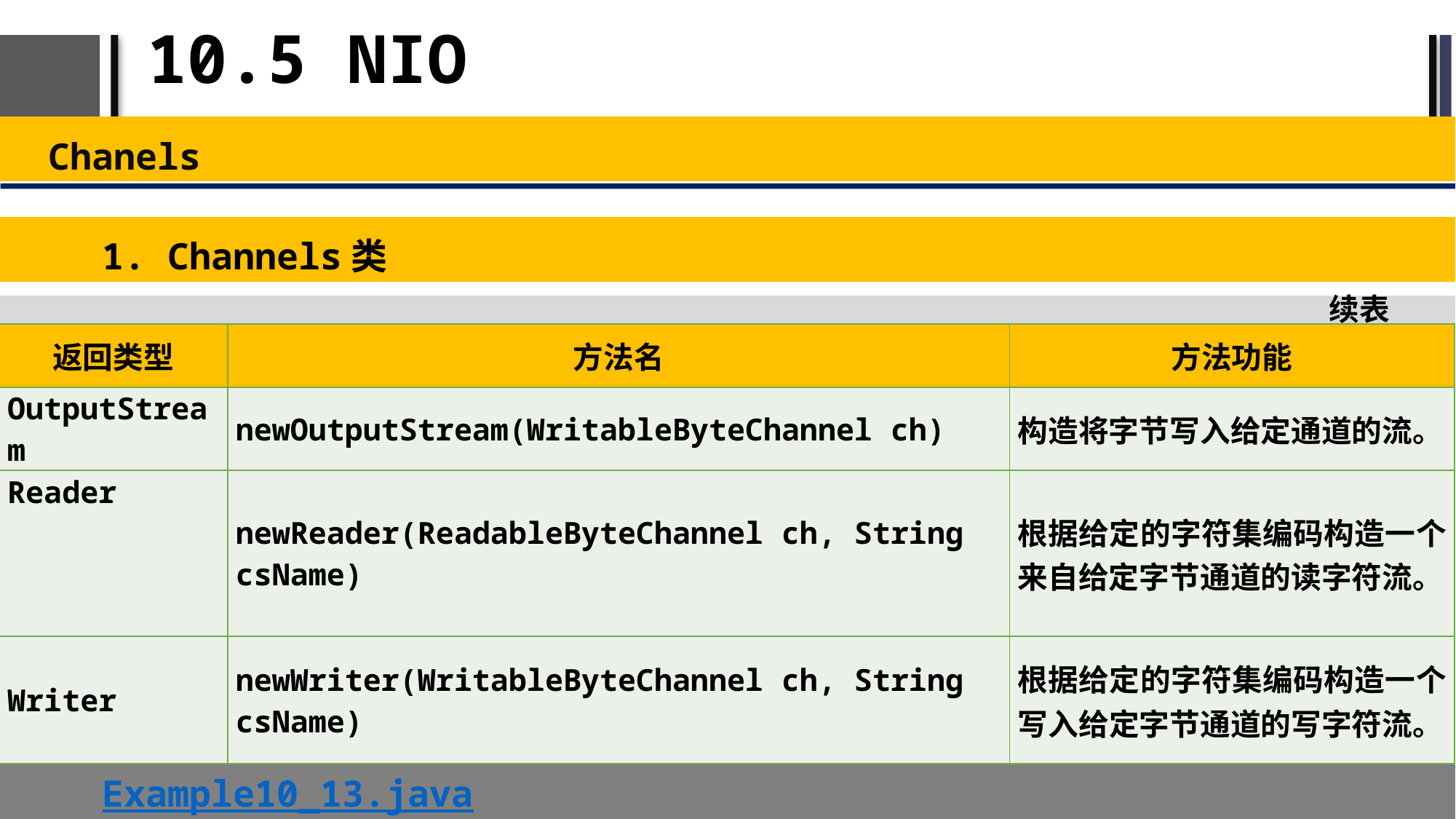

# 10.5 NIO

Chanels

1. Channels类
续表

| 返回类型 | 方法名 | 方法功能 |
| --- | --- | --- |
| OutputStream | newOutputStream(WritableByteChannel ch) | 构造将字节写入给定通道的流。 |
| Reader | newReader(ReadableByteChannel ch, String csName) | 根据给定的字符集编码构造一个来自给定字节通道的读字符流。 |
| Writer | newWriter(WritableByteChannel ch, String csName) | 根据给定的字符集编码构造一个写入给定字节通道的写字符流。 |

【例10.13】从键盘读取字符串显示在屏幕上，输入“exit”结束。Example10_13.java